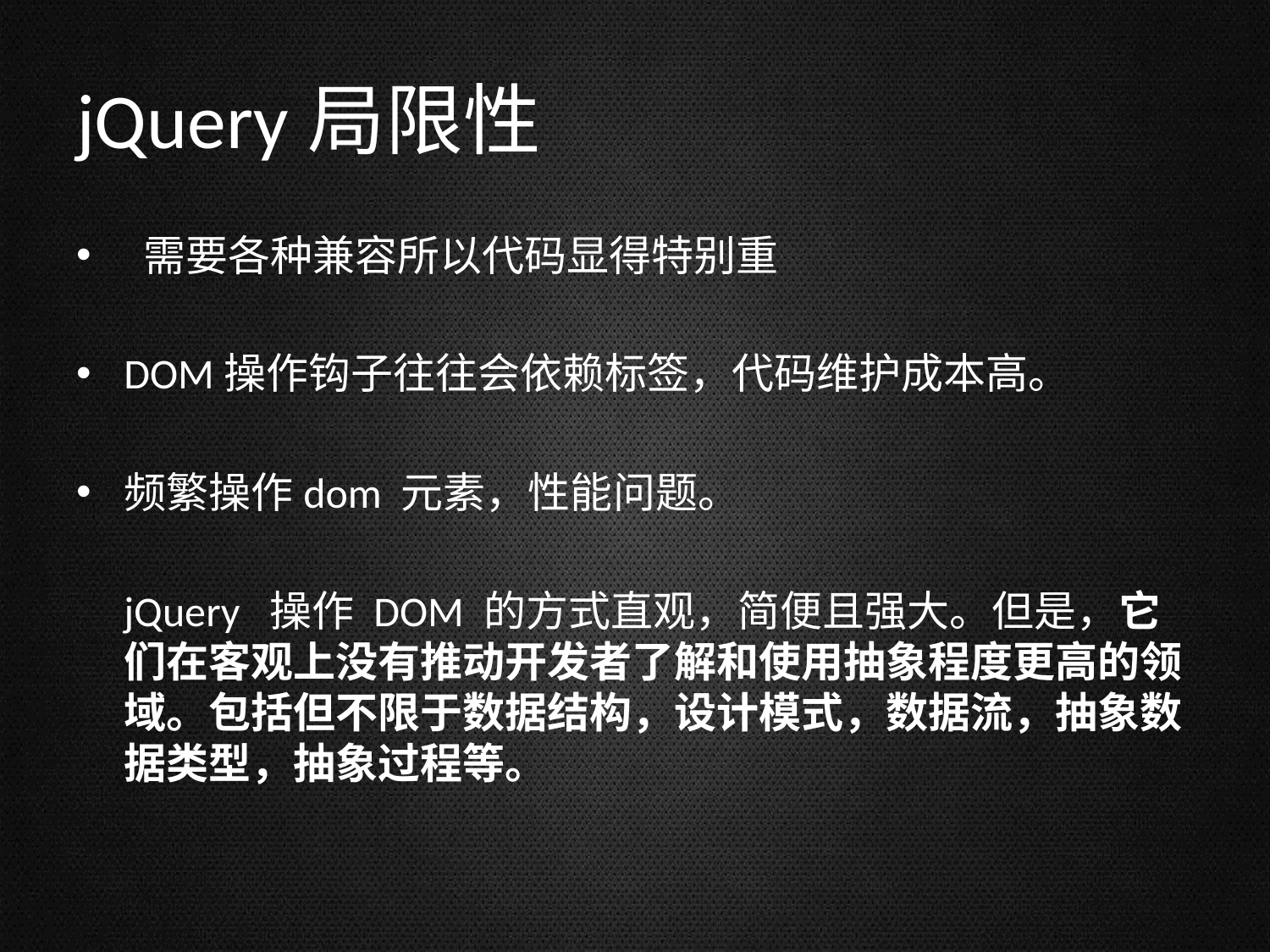

# jQuery局限性
 需要各种兼容所以代码显得特别重

DOM操作钩子往往会依赖标签，代码维护成本高。

频繁操作dom 元素，性能问题。

	jQuery  操作 DOM 的方式直观，简便且强大。但是，它们在客观上没有推动开发者了解和使用抽象程度更高的领域。包括但不限于数据结构，设计模式，数据流，抽象数据类型，抽象过程等。